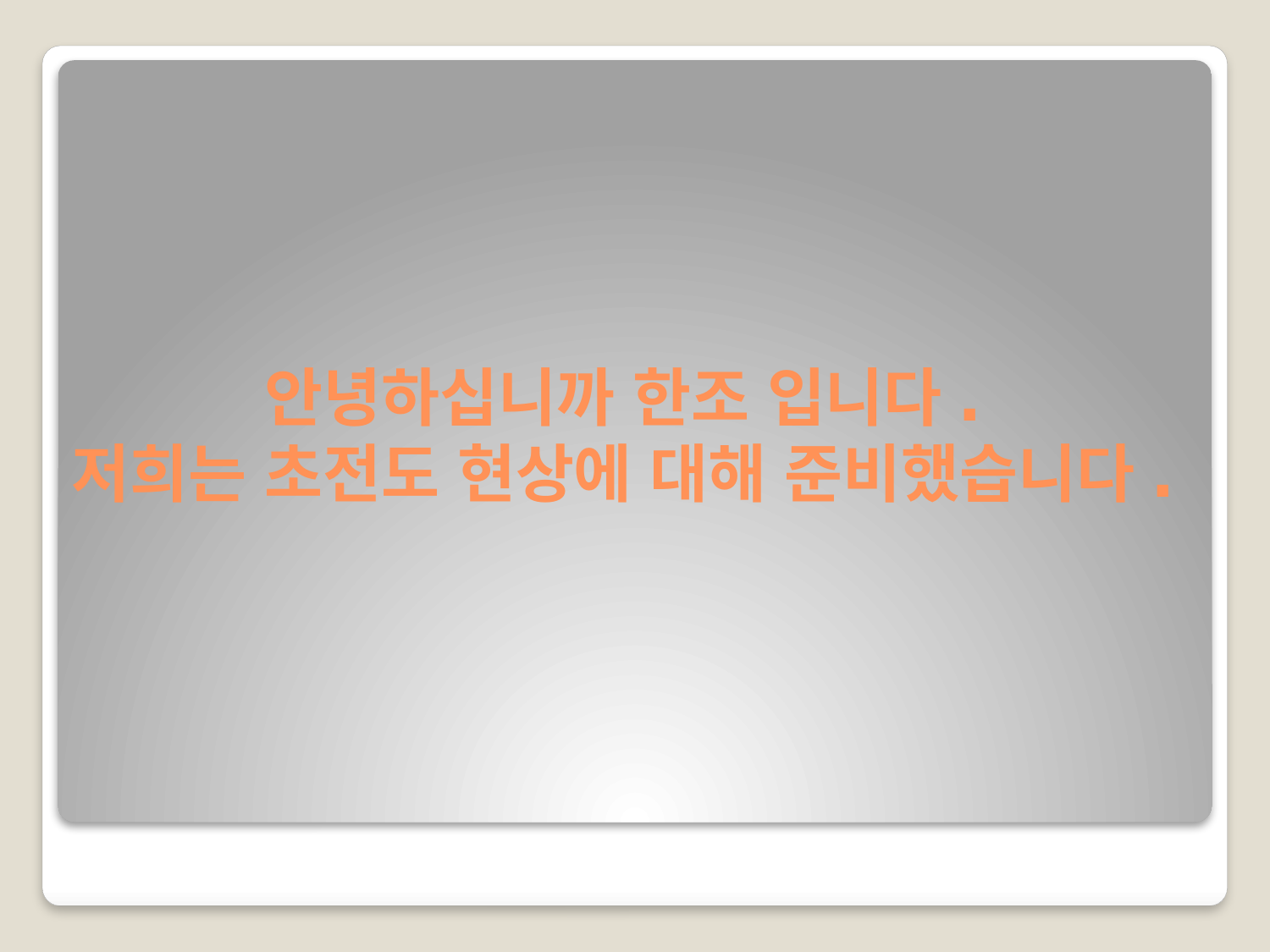

# 안녕하십니까 한조 입니다. 저희는 초전도 현상에 대해 준비했습니다.